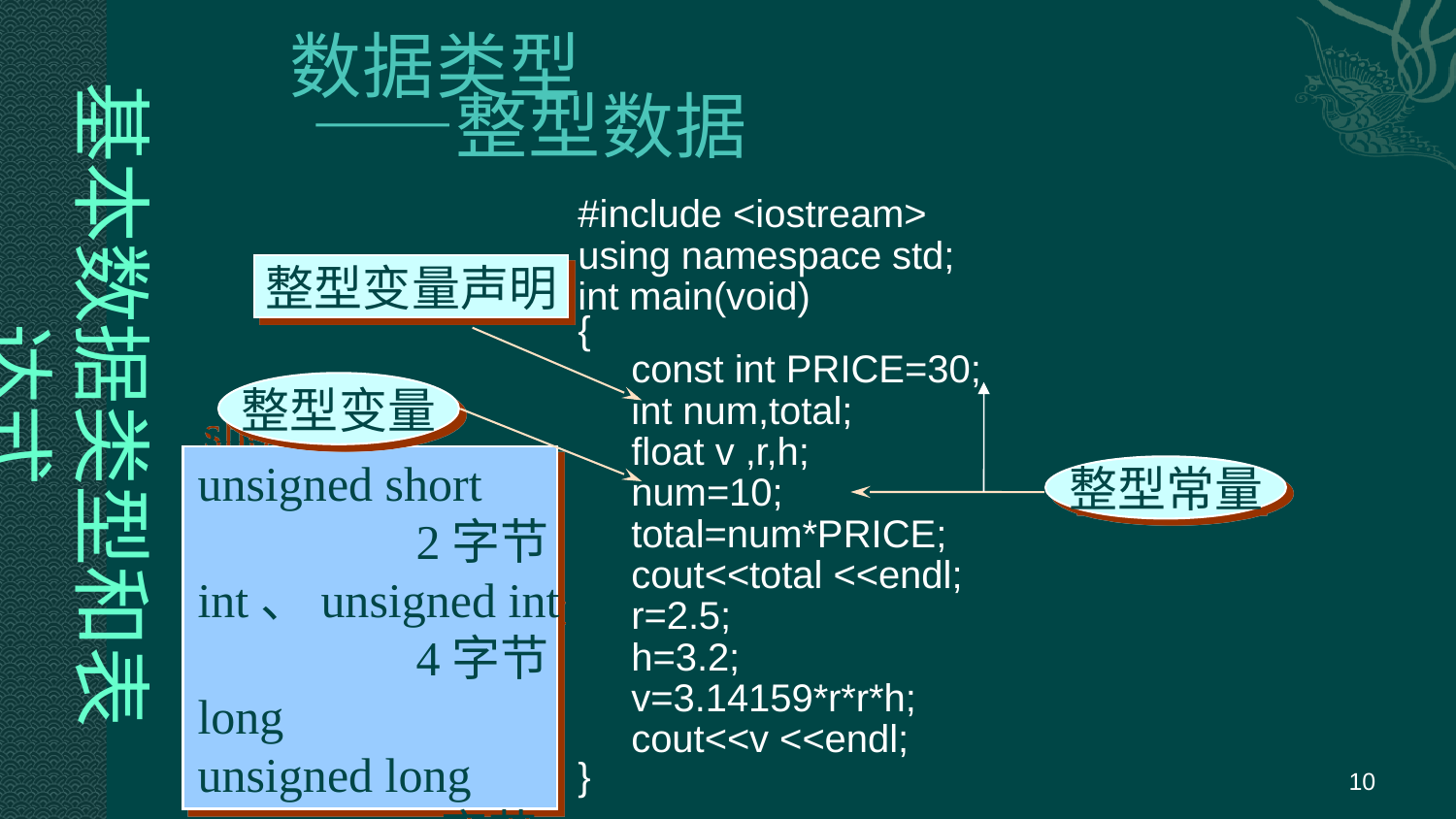

# 数据类型 ——整型数据
基本数据类型和表达式
#include <iostream>
using namespace std;
int main(void)
{
     const int PRICE=30;
     int num,total;
     float v ,r,h;
     num=10;
     total=num*PRICE;
     cout<<total <<endl;
     r=2.5;
     h=3.2;
     v=3.14159*r*r*h;
     cout<<v <<endl;
}
整型变量声明

整型变量

short
unsigned short
                  2字节
int、unsigned int
                  4字节
long
unsigned long
                 4字节
整型常量

10